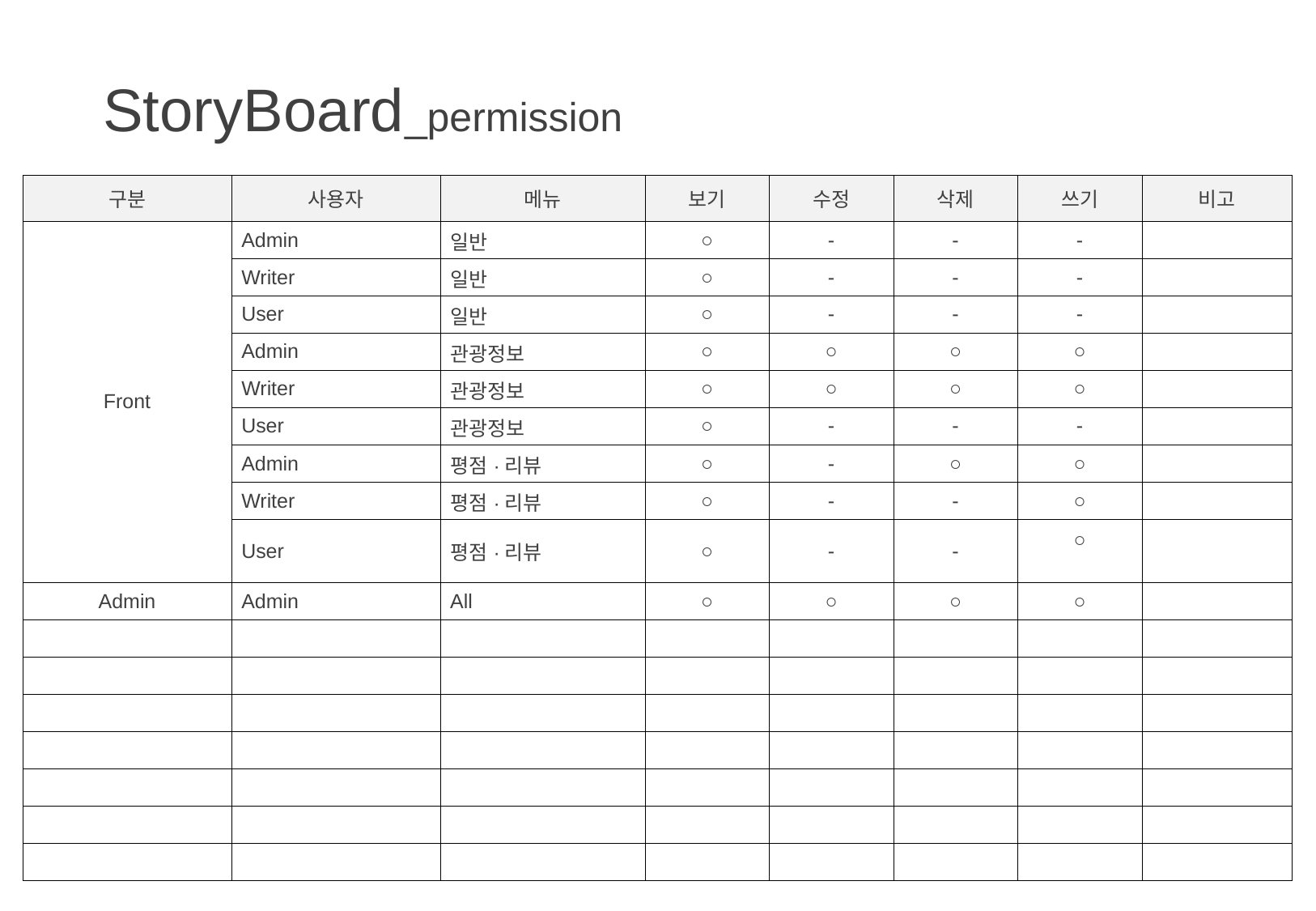

StoryBoard_permission
| 구분 | 사용자 | 메뉴 | 보기 | 수정 | 삭제 | 쓰기 | 비고 |
| --- | --- | --- | --- | --- | --- | --- | --- |
| Front | Admin | 일반 | ○ | - | - | - |  |
|  | Writer | 일반 | ○ | - | - | - |  |
|  | User | 일반 | ○ | - | - | - |  |
| Front | Admin | 관광정보 | ○ | ○ | ○ | ○ |  |
|  | Writer | 관광정보 | ○ | ○ | ○ | ○ |  |
|  | User | 관광정보 | ○ | - | - | - |  |
| Front | Admin | 평점·리뷰 | ○ | - | ○ | ○ |  |
|  | Writer | 평점·리뷰 | ○ | - | - | ○ |  |
|  | User | 평점·리뷰 | ○ | - | - | ○ |  |
| Admin | Admin | All | ○ | ○ | ○ | ○ |  |
|  |  |  |  |  |  |  |  |
|  |  |  |  |  |  |  |  |
|  |  |  |  |  |  |  |  |
|  |  |  |  |  |  |  |  |
|  |  |  |  |  |  |  |  |
|  |  |  |  |  |  |  |  |
|  |  |  |  |  |  |  |  |